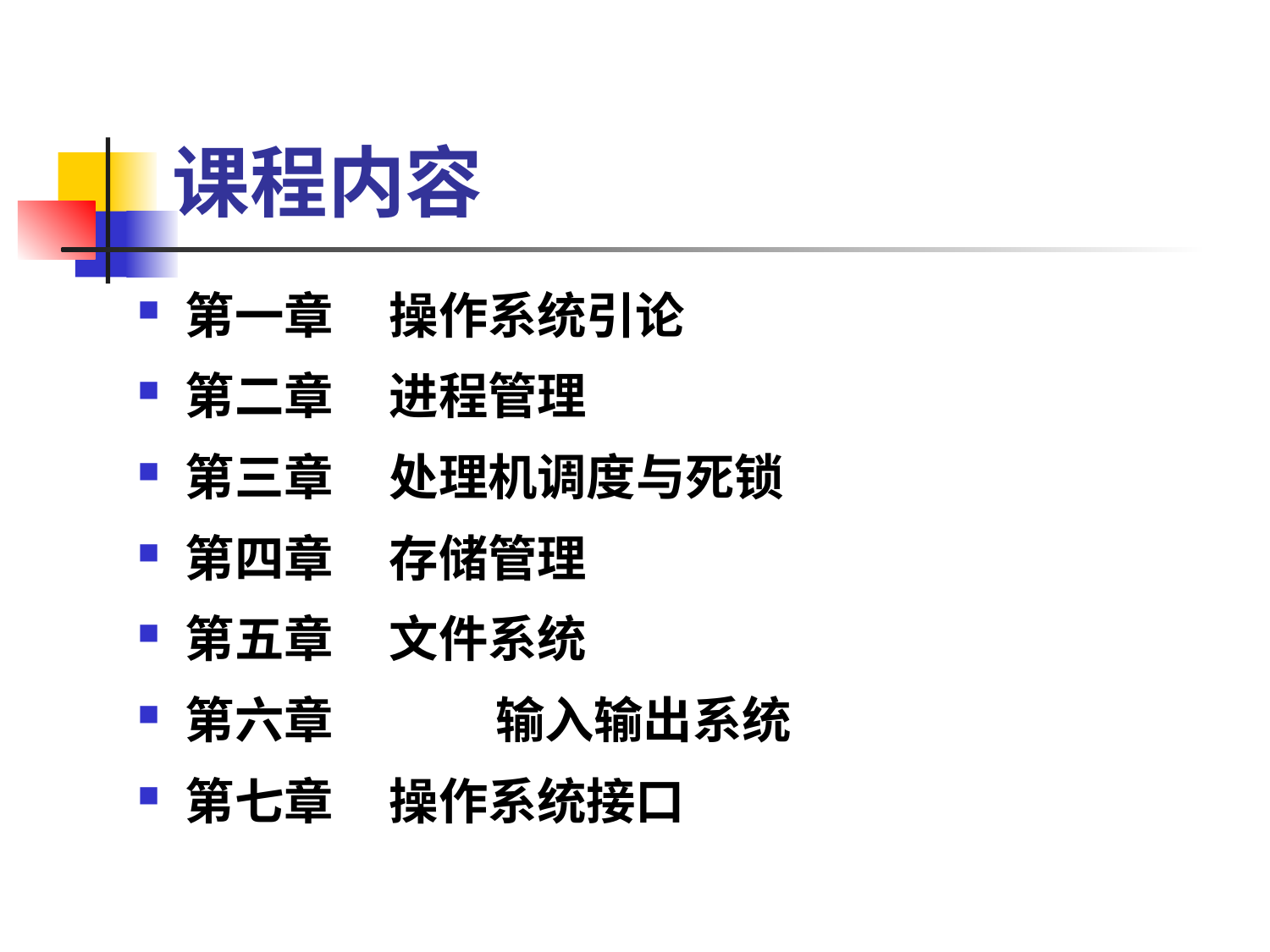

# 课程内容
第一章     操作系统引论
第二章     进程管理
第三章     处理机调度与死锁
第四章     存储管理
第五章     文件系统
第六章	 输入输出系统
第七章     操作系统接口